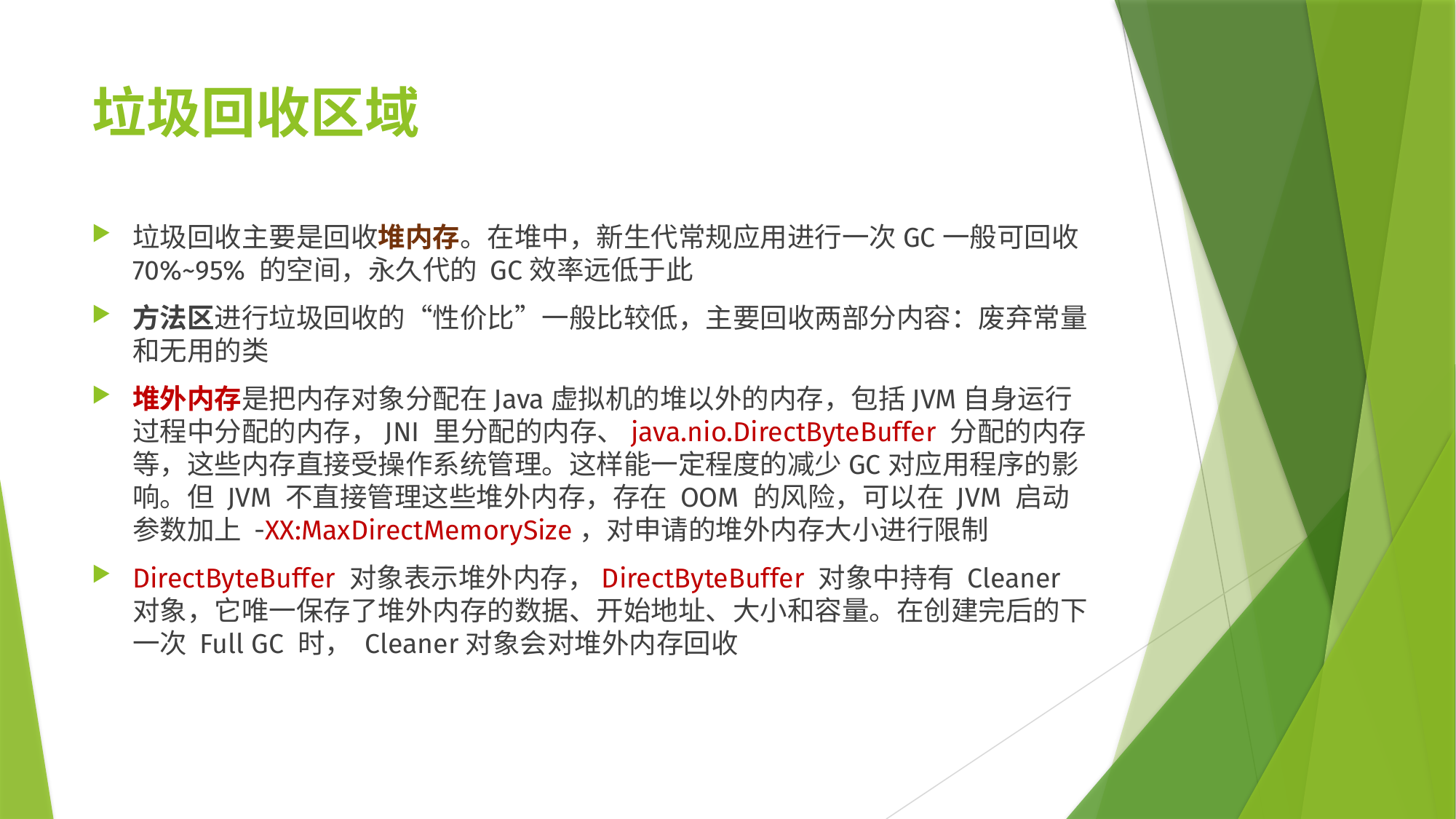

# 垃圾回收区域
垃圾回收主要是回收堆内存。在堆中，新生代常规应用进行一次GC一般可回收 70%~95% 的空间，永久代的 GC效率远低于此
方法区进行垃圾回收的“性价比”一般比较低，主要回收两部分内容：废弃常量和无用的类
堆外内存是把内存对象分配在Java虚拟机的堆以外的内存，包括JVM自身运行过程中分配的内存，JNI 里分配的内存、java.nio.DirectByteBuffer 分配的内存等，这些内存直接受操作系统管理。这样能一定程度的减少GC对应用程序的影响。但 JVM 不直接管理这些堆外内存，存在 OOM 的风险，可以在 JVM 启动参数加上 -XX:MaxDirectMemorySize，对申请的堆外内存大小进行限制
DirectByteBuffer 对象表示堆外内存，DirectByteBuffer 对象中持有 Cleaner 对象，它唯一保存了堆外内存的数据、开始地址、大小和容量。在创建完后的下一次 Full GC 时， Cleaner对象会对堆外内存回收